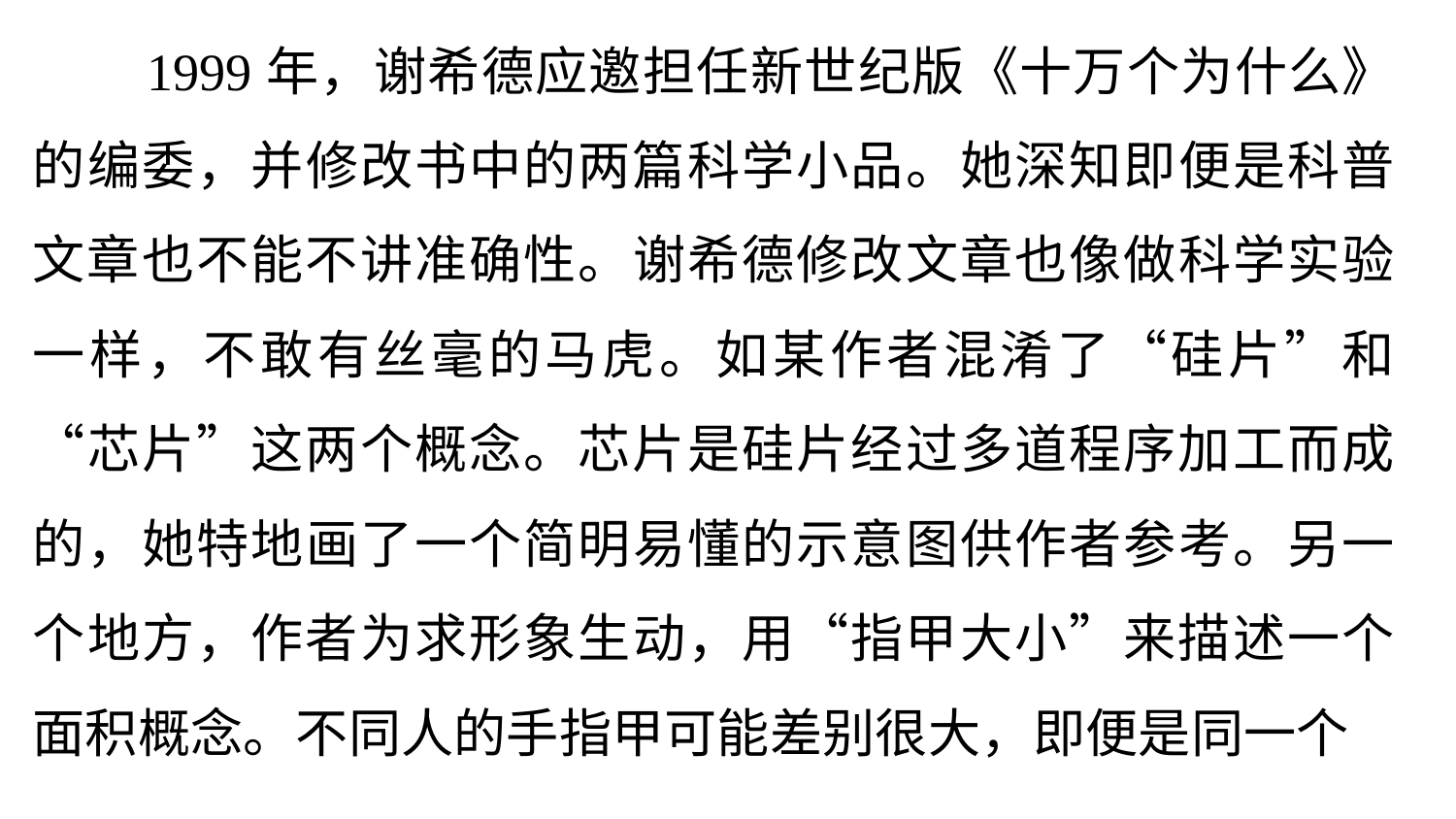

1999年，谢希德应邀担任新世纪版《十万个为什么》的编委，并修改书中的两篇科学小品。她深知即便是科普文章也不能不讲准确性。谢希德修改文章也像做科学实验一样，不敢有丝毫的马虎。如某作者混淆了“硅片”和“芯片”这两个概念。芯片是硅片经过多道程序加工而成的，她特地画了一个简明易懂的示意图供作者参考。另一个地方，作者为求形象生动，用“指甲大小”来描述一个面积概念。不同人的手指甲可能差别很大，即便是同一个